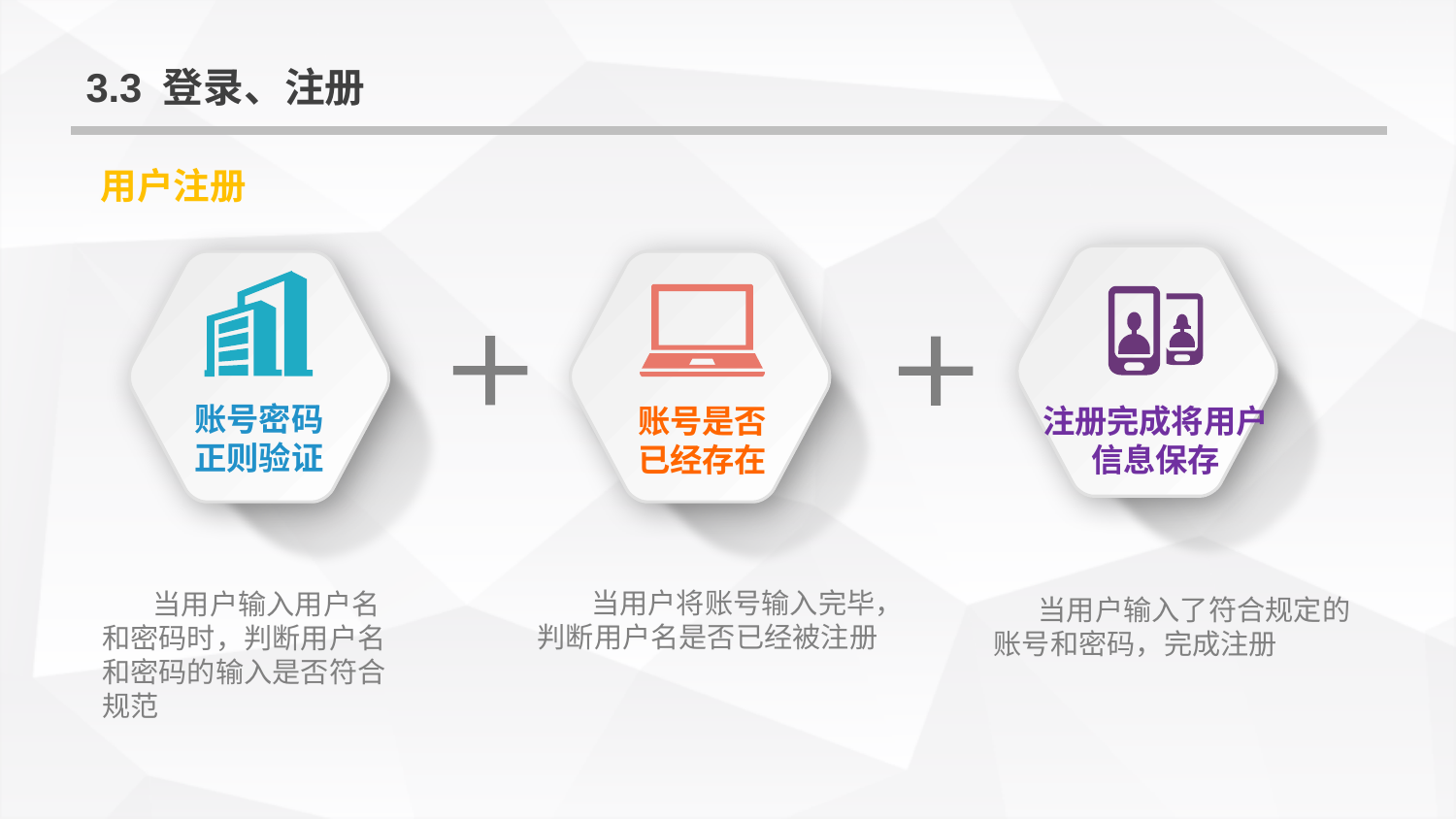

3.3 登录、注册

用户注册

账号密码
正则验证
注册完成将用户信息保存
账号是否
已经存在
       当用户将账号输入完毕，判断用户名是否已经被注册
       当用户输入用户名和密码时，判断用户名和密码的输入是否符合规范
      当用户输入了符合规定的
账号和密码，完成注册